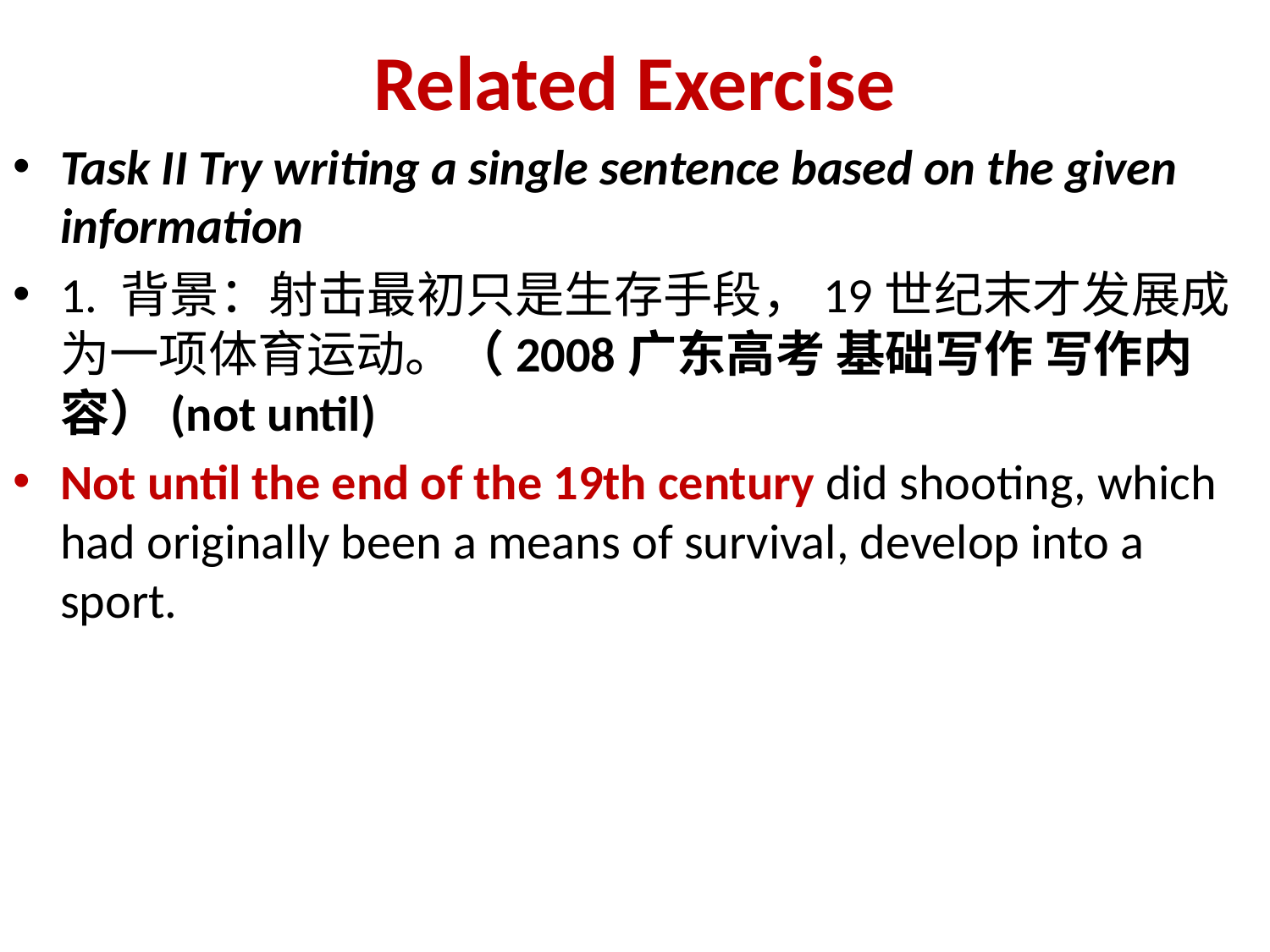

# Related Exercise
Task II Try writing a single sentence based on the given information
1. 背景：射击最初只是生存手段，19世纪末才发展成为一项体育运动。（2008广东高考 基础写作 写作内容）(not until)
Not until the end of the 19th century did shooting, which had originally been a means of survival, develop into a sport.